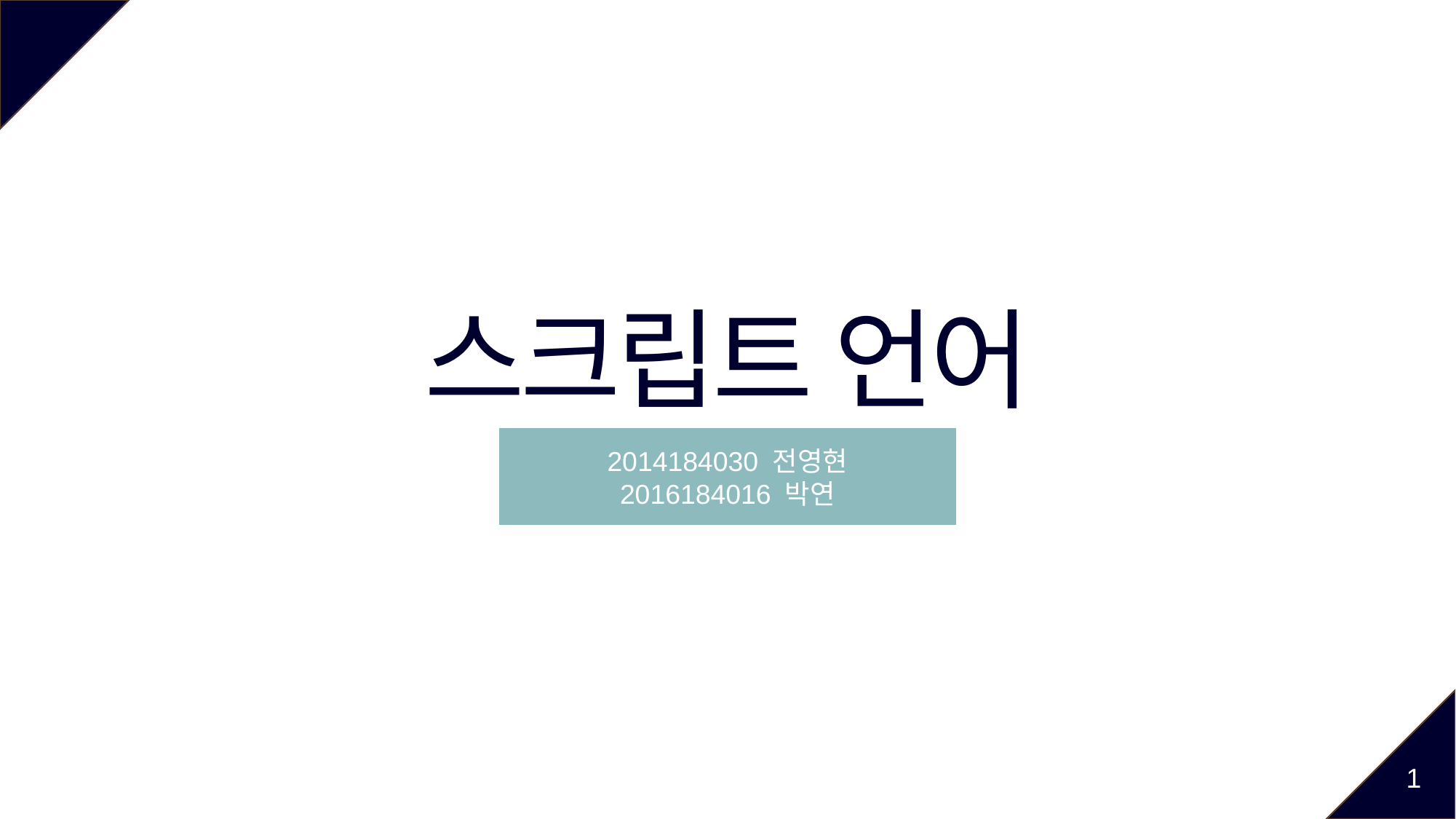

스크립트 언어
2014184030 전영현
2016184016 박연
1